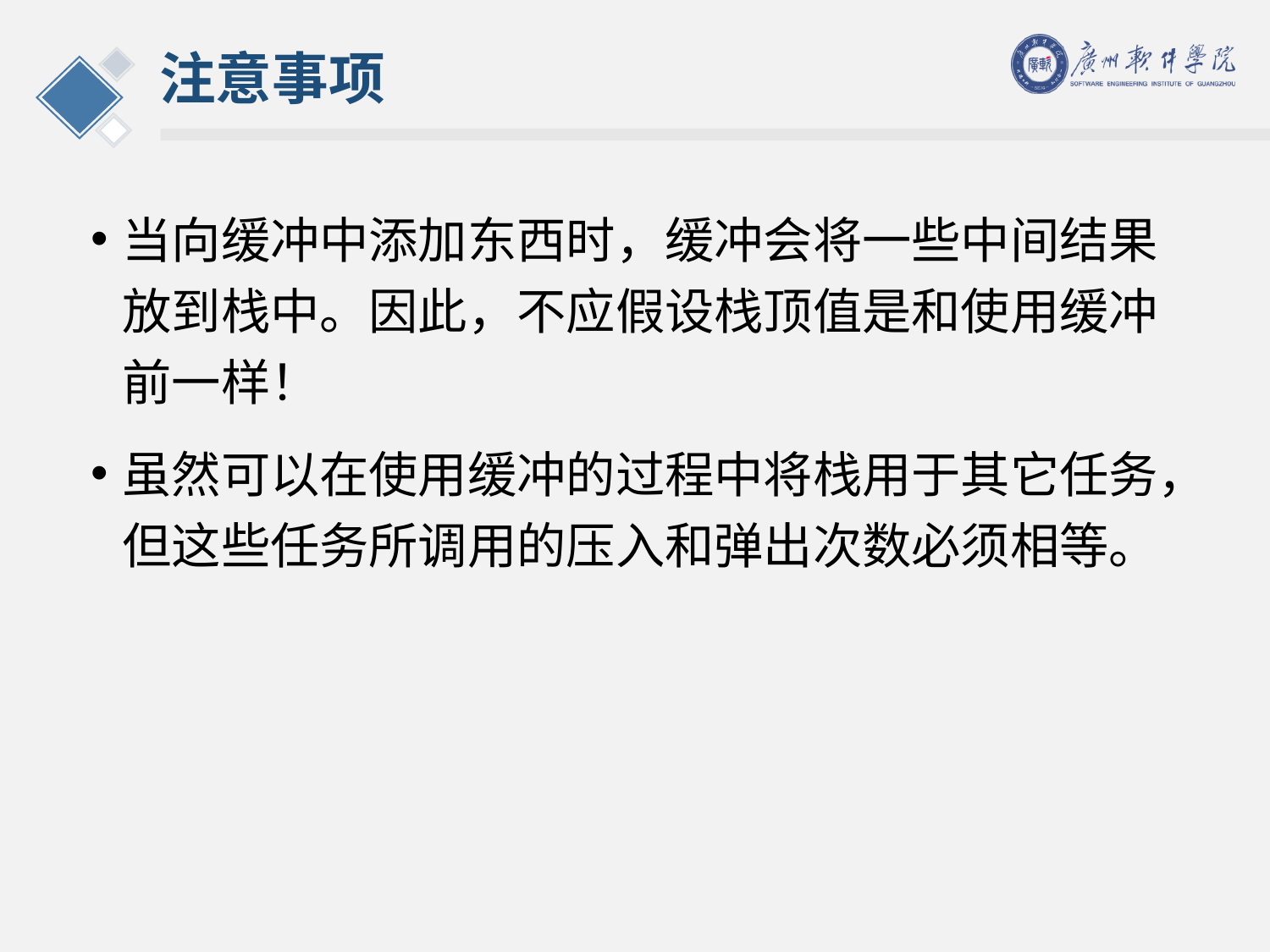

# 注意事项
当向缓冲中添加东西时，缓冲会将一些中间结果放到栈中。因此，不应假设栈顶值是和使用缓冲前一样！
虽然可以在使用缓冲的过程中将栈用于其它任务，但这些任务所调用的压入和弹出次数必须相等。